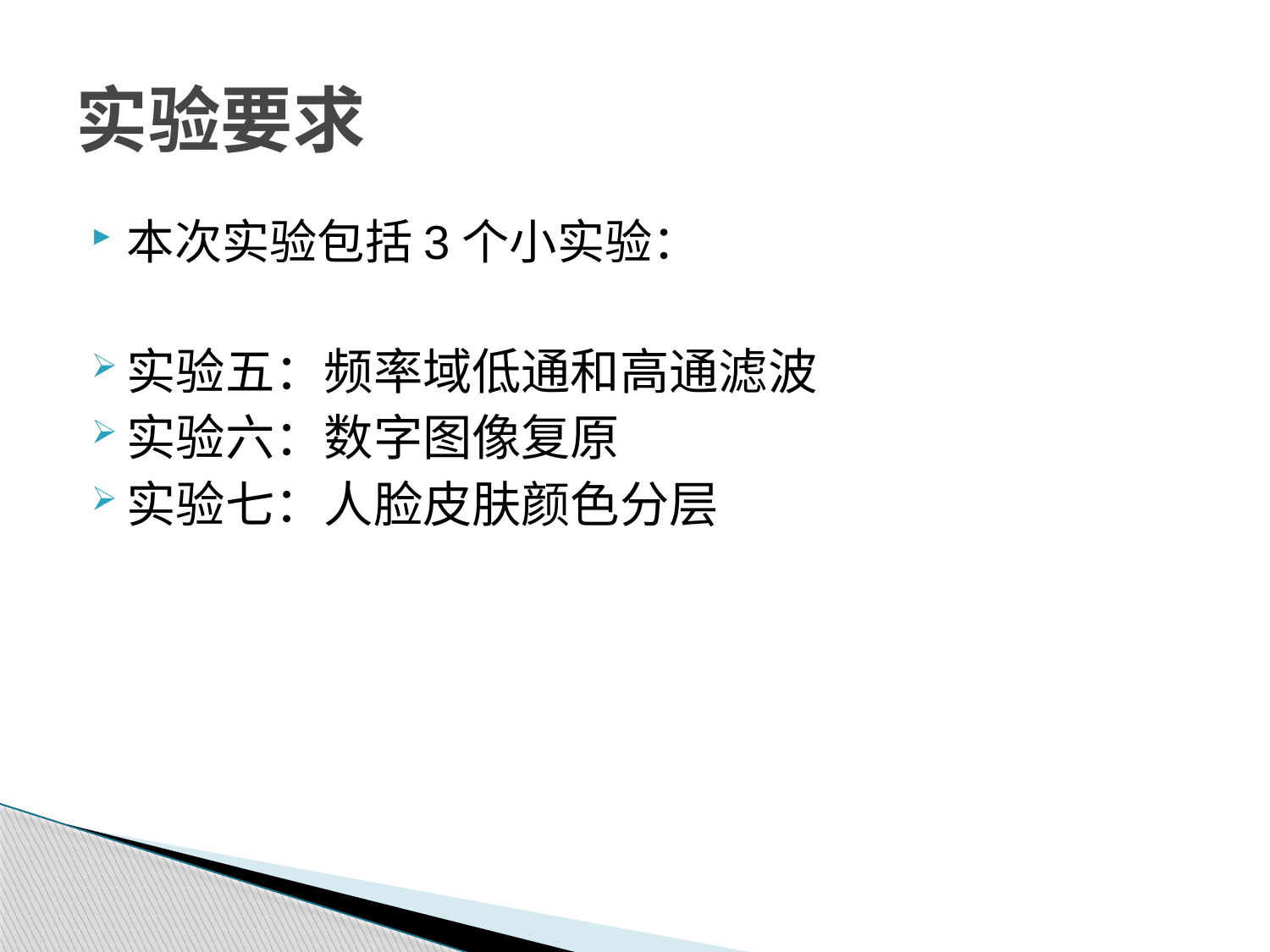

# 实验要求
本次实验包括3个小实验：

实验五：频率域低通和高通滤波
实验六：数字图像复原
实验七：人脸皮肤颜色分层